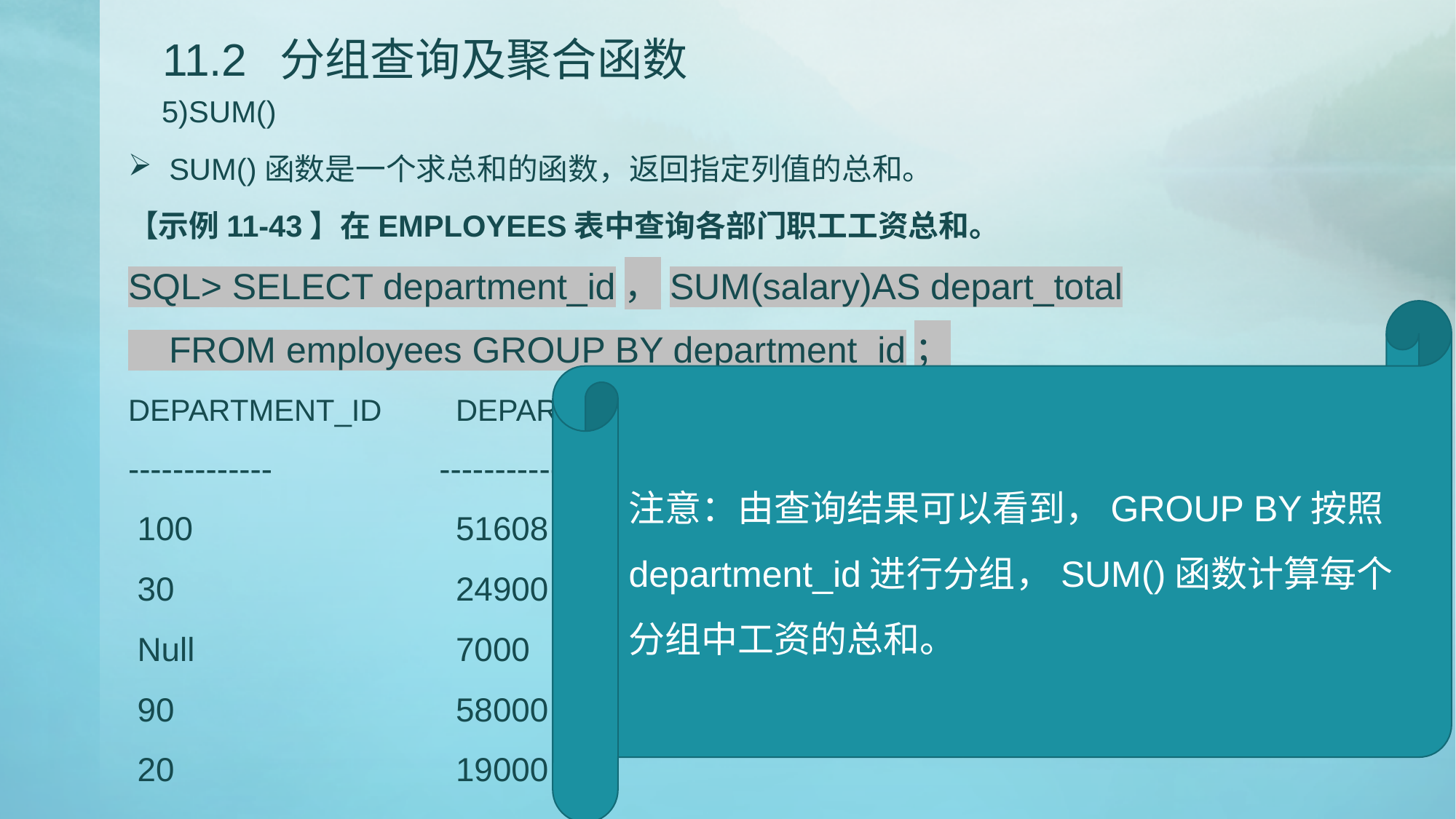

# 11.2  分组查询及聚合函数
    5)SUM()
SUM()函数是一个求总和的函数，返回指定列值的总和。
【示例11-43】在EMPLOYEES表中查询各部门职工工资总和。
SQL> SELECT department_id，SUM(salary)AS depart_total
    FROM employees GROUP BY department_id；
DEPARTMENT_ID	DEPART_TOTAL
-------------	          ------------
 100			51608
 30			24900
 Null			7000
 90			58000
 20			19000
 ...
注意：由查询结果可以看到，GROUP BY按照department_id进行分组，SUM()函数计算每个分组中工资的总和。